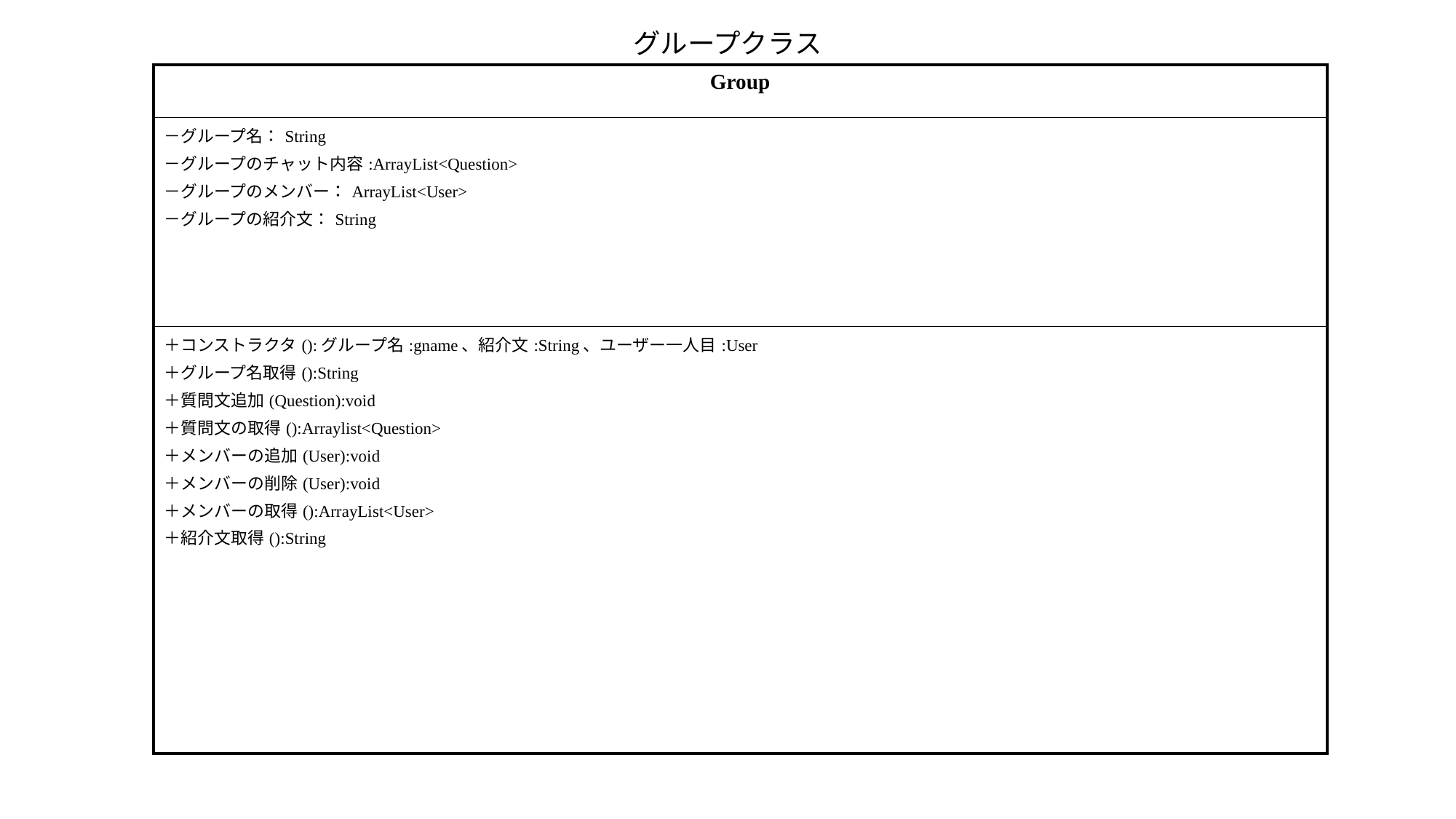

グループクラス
| Group |
| --- |
| －グループ名：String －グループのチャット内容:ArrayList<Question> －グループのメンバー：ArrayList<User> －グループの紹介文：String |
| ＋コンストラクタ():グループ名:gname、紹介文:String、ユーザー一人目:User ＋グループ名取得():String ＋質問文追加(Question):void ＋質問文の取得():Arraylist<Question> ＋メンバーの追加(User):void ＋メンバーの削除(User):void ＋メンバーの取得():ArrayList<User> ＋紹介文取得():String |